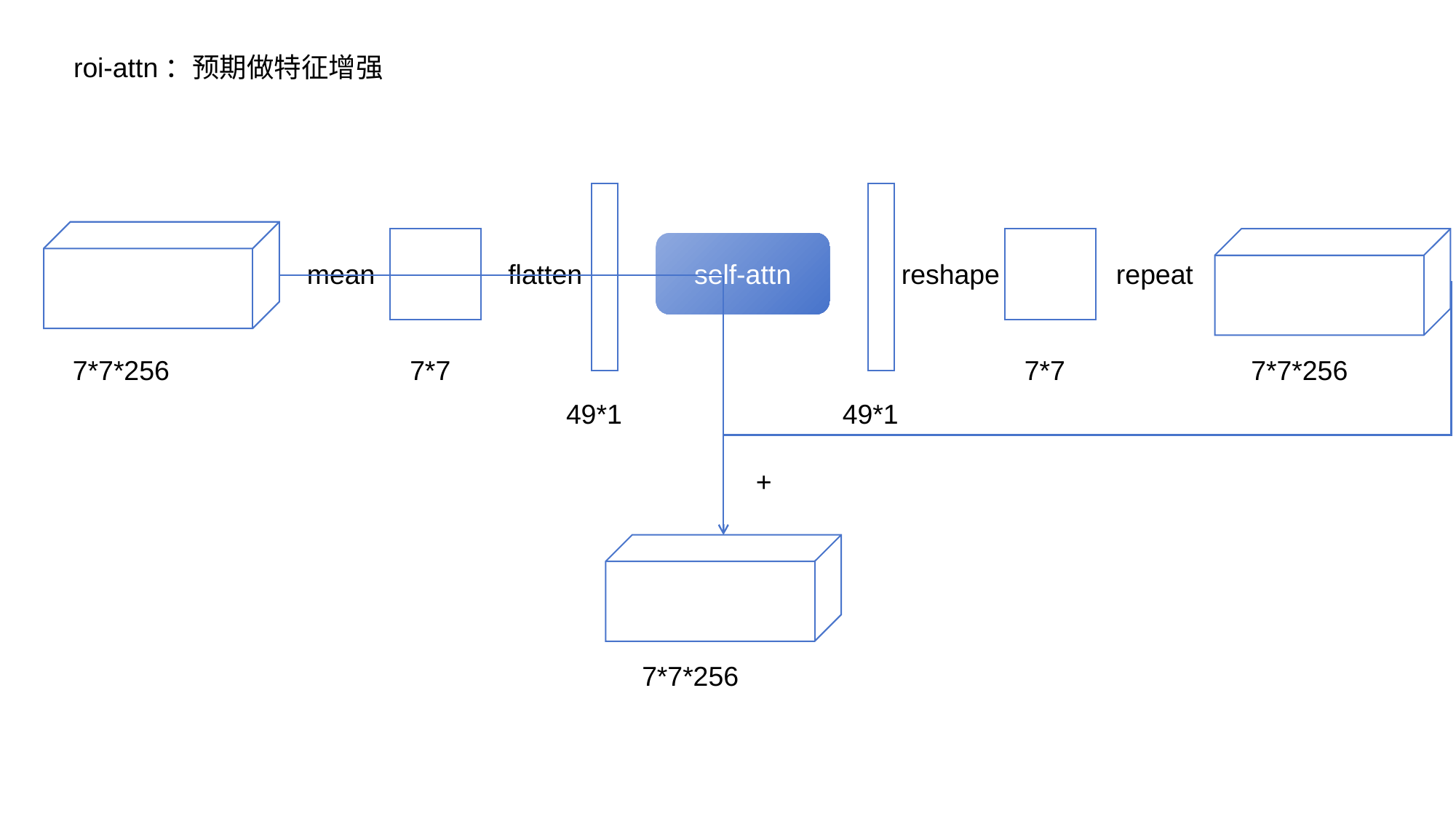

roi-attn：预期做特征增强

reshape
7*7

self-attn
mean
flatten
repeat
7*7*256
7*7
7*7*256
49*1
49*1
+

7*7*256